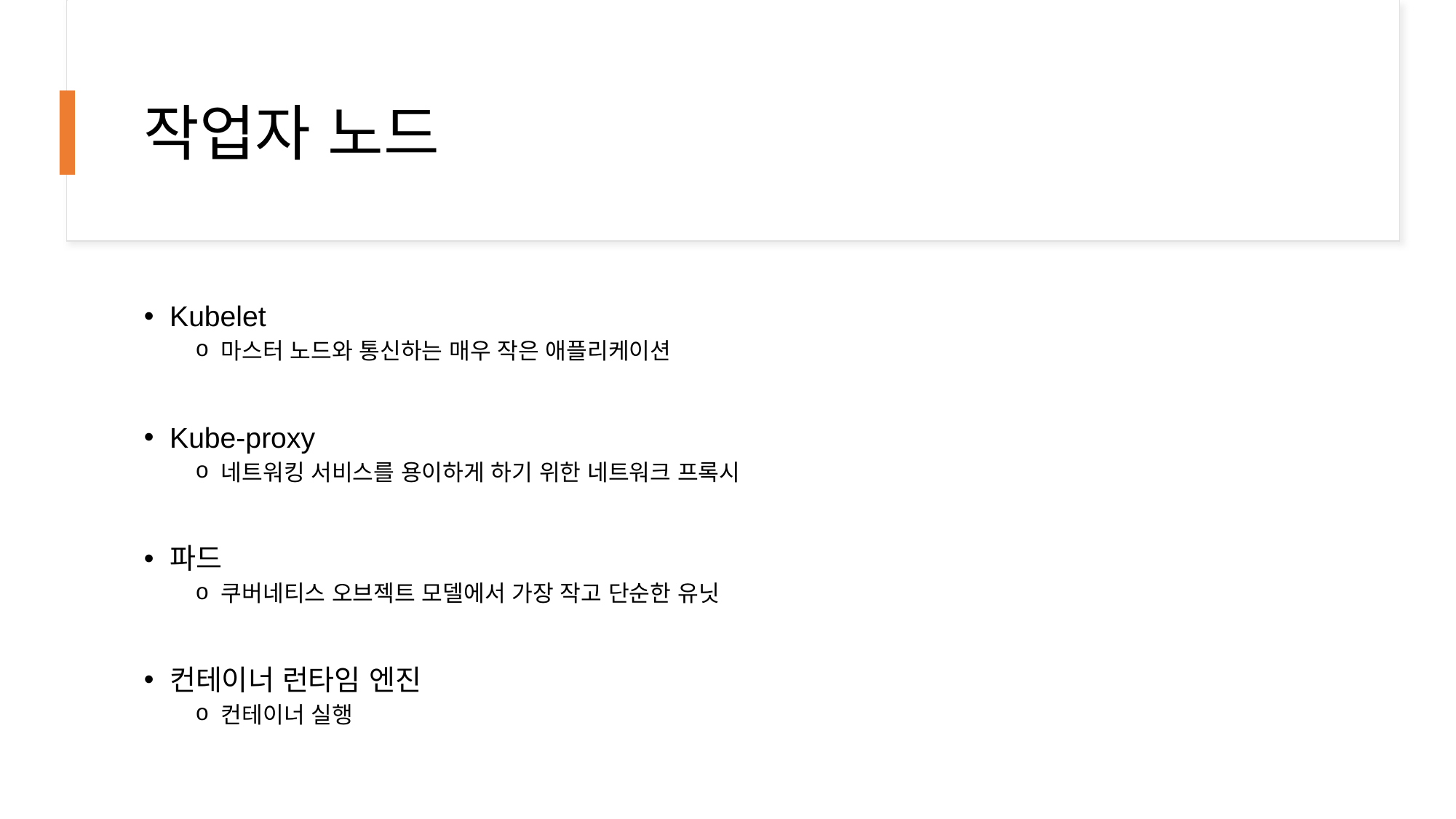

# 작업자 노드

Kubelet
마스터 노드와 통신하는 매우 작은 애플리케이션

Kube-proxy
네트워킹 서비스를 용이하게 하기 위한 네트워크 프록시

파드
쿠버네티스 오브젝트 모델에서 가장 작고 단순한 유닛

컨테이너 런타임 엔진
컨테이너 실행